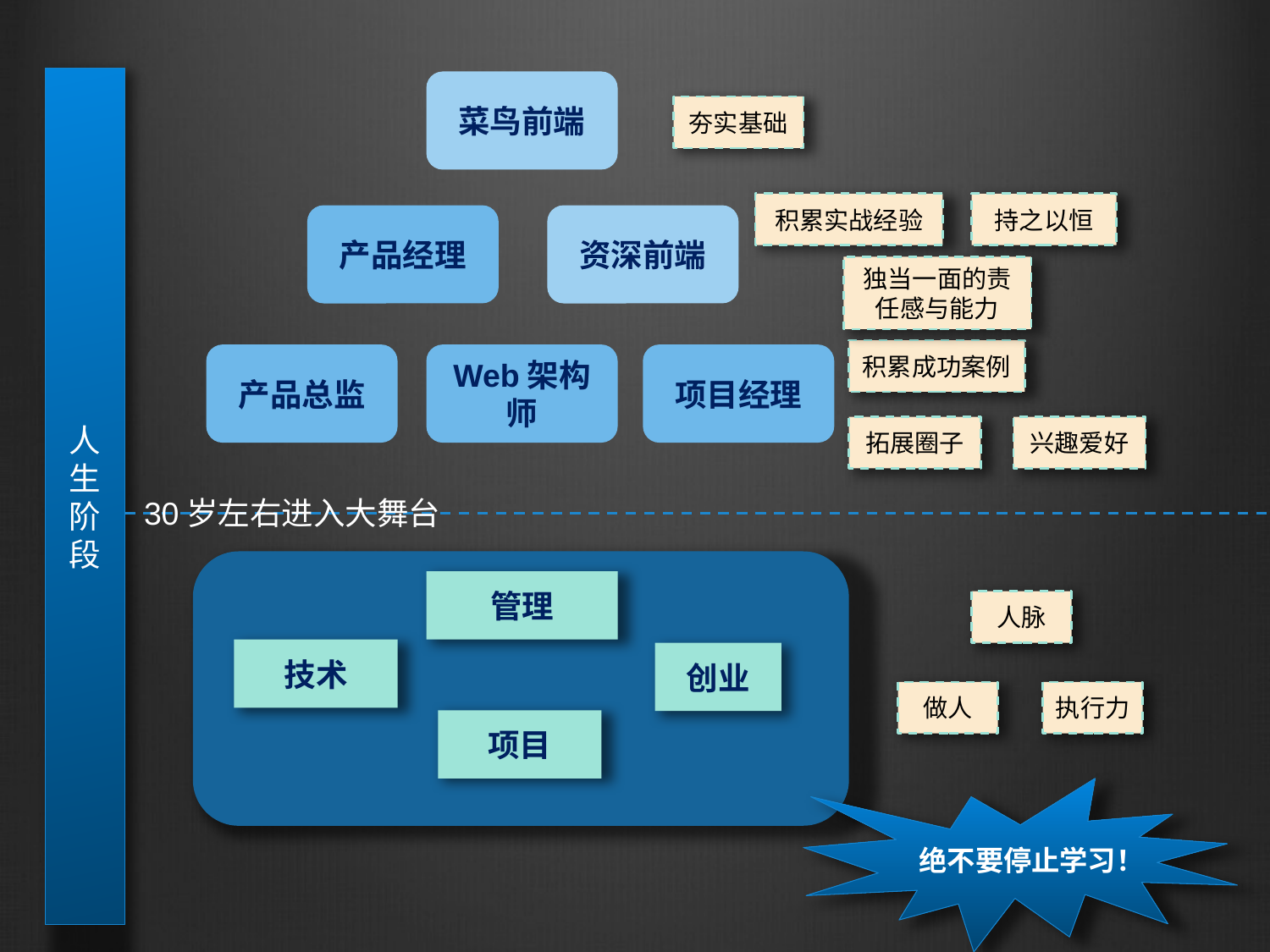

人生阶段
菜鸟前端
夯实基础
积累实战经验
持之以恒
产品经理
资深前端
独当一面的责任感与能力
积累成功案例
产品总监
Web架构师
项目经理
拓展圈子
兴趣爱好
30岁左右进入大舞台

管理
人脉
技术
创业
做人
执行力
项目
绝不要停止学习！